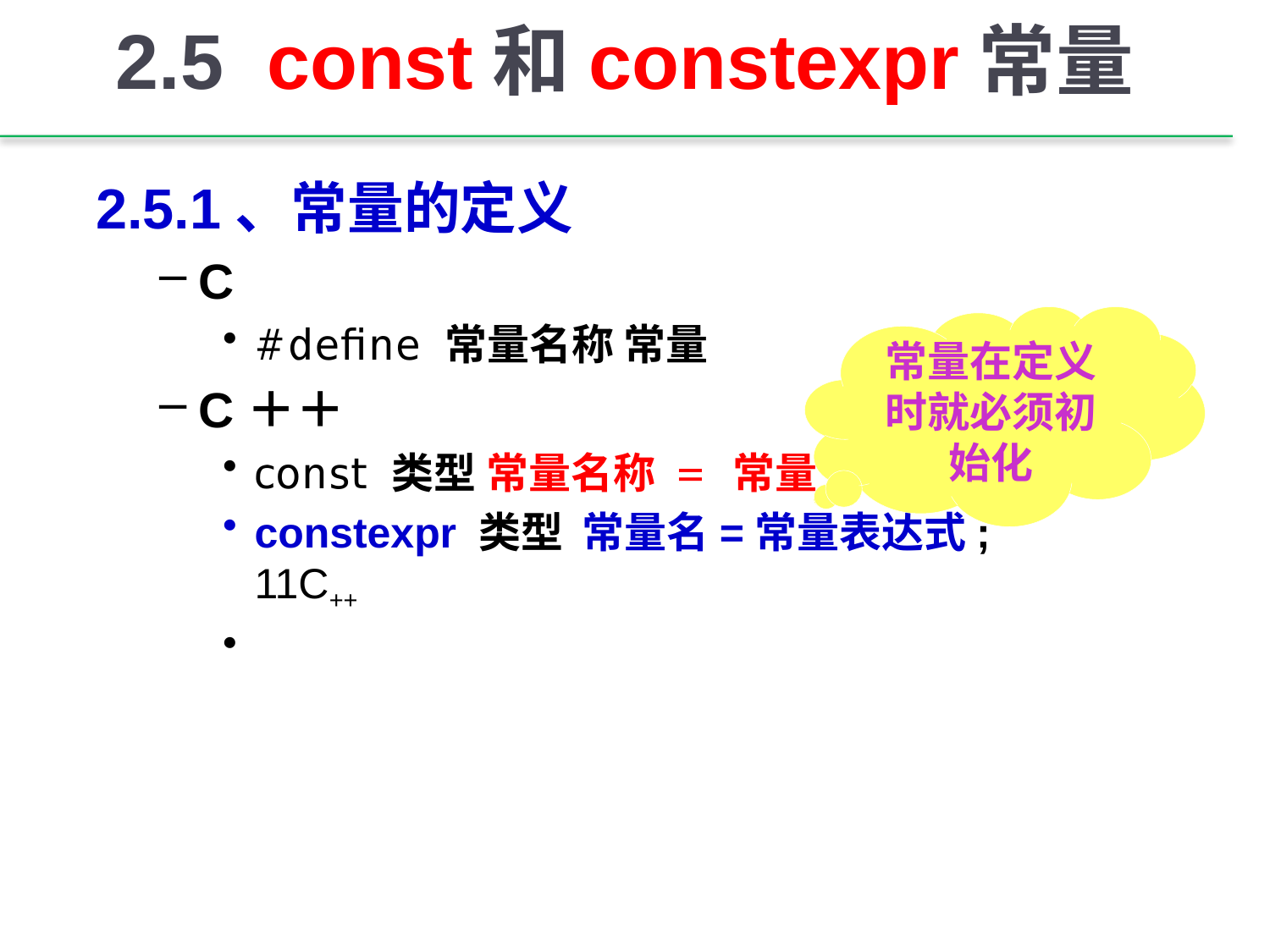

# 2.5  const和constexpr常量
2.5.1、常量的定义
C
#define 常量名称 常量
C＋＋
const 类型 常量名称 = 常量;
constexpr 类型  常量名=常量表达式;          11C++

常量在定义时就必须初始化